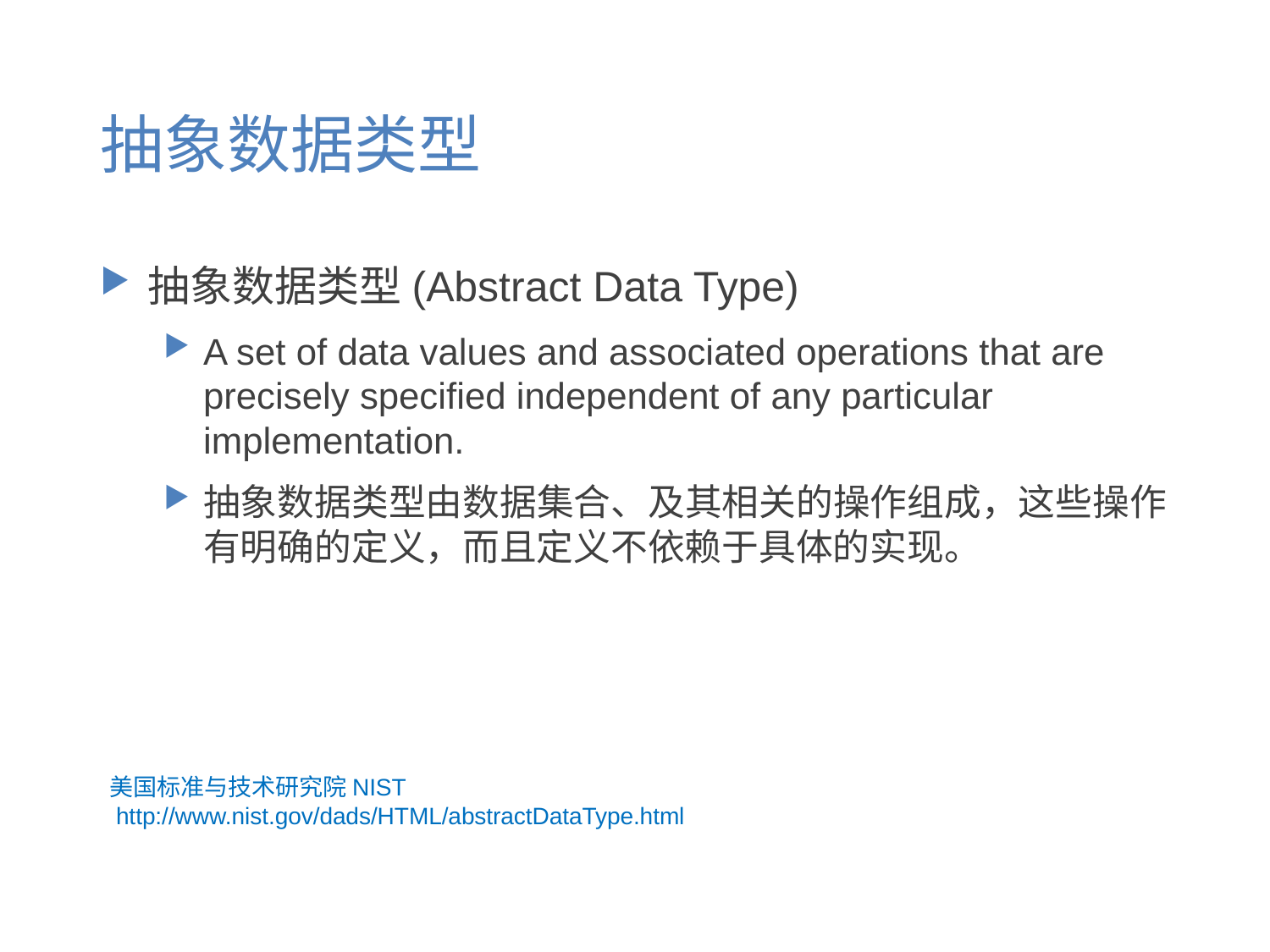

# 抽象数据类型
抽象数据类型(Abstract Data Type)
A set of data values and associated operations that are precisely specified independent of any particular implementation.
抽象数据类型由数据集合、及其相关的操作组成，这些操作有明确的定义，而且定义不依赖于具体的实现。
美国标准与技术研究院NIST
 http://www.nist.gov/dads/HTML/abstractDataType.html